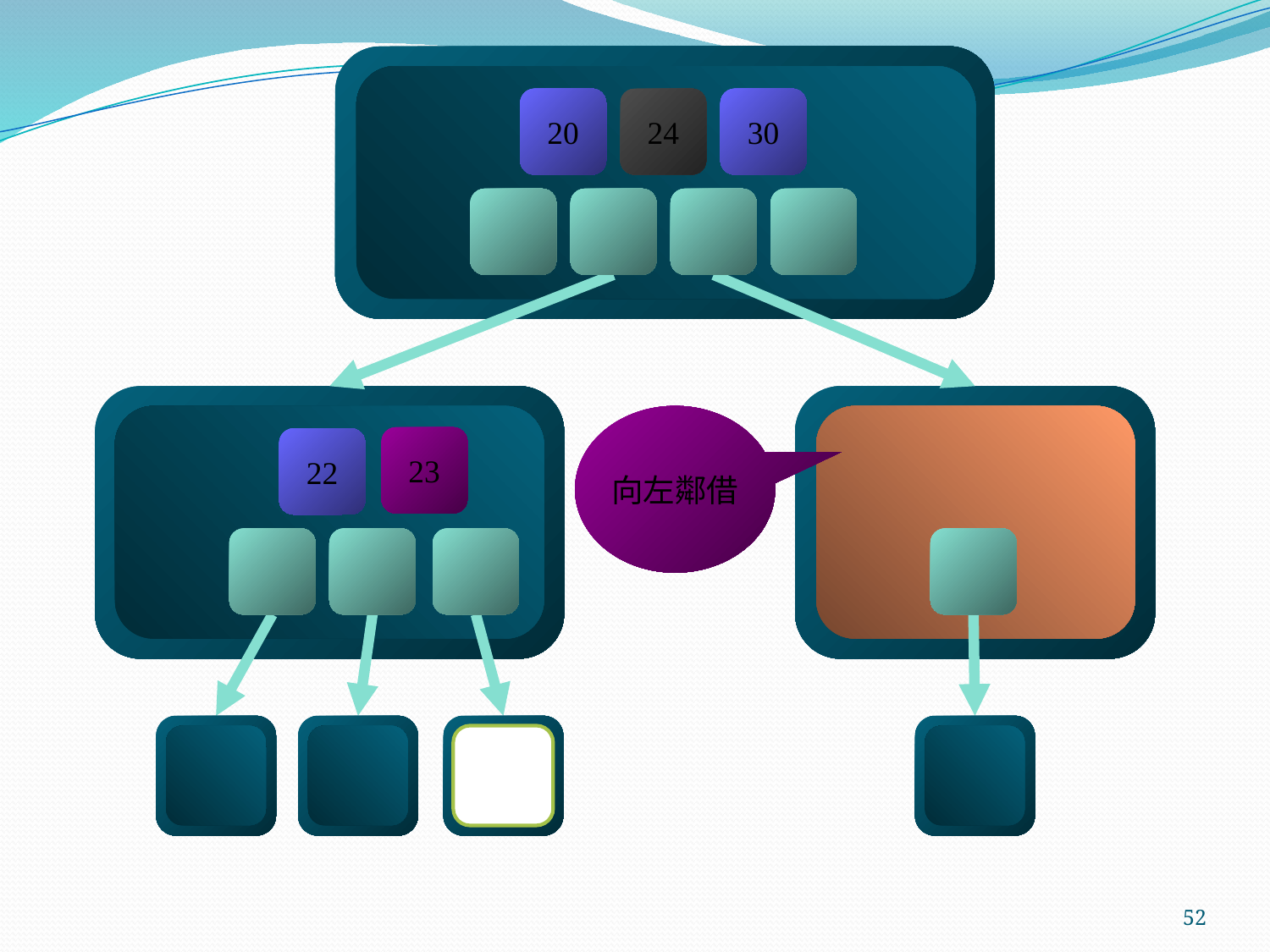

20
24
30

向左鄰借

23
22

52